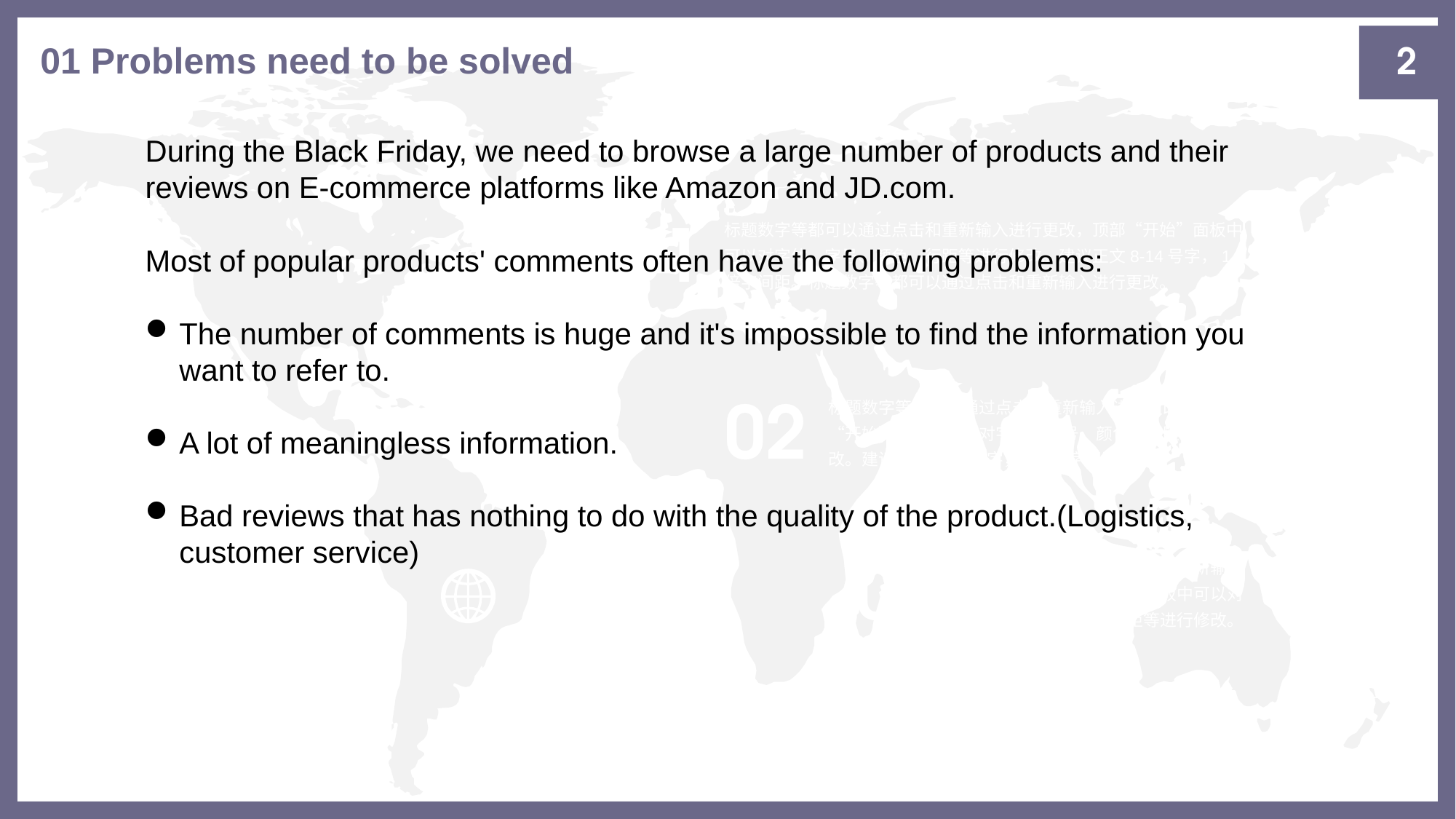

2
01 Problems need to be solved
During the Black Friday, we need to browse a large number of products and their reviews on E-commerce platforms like Amazon and JD.com.

Most of popular products' comments often have the following problems:

The number of comments is huge and it's impossible to find the information you want to refer to.

A lot of meaningless information.

Bad reviews that has nothing to do with the quality of the product.(Logistics, customer service)
01
标题数字等都可以通过点击和重新输入进行更改，顶部“开始”面板中可以对字体、字号、颜色、行距等进行修改。建议正文8-14号字，1.3倍字间距。标题数字等都可以通过点击和重新输入进行更改。

02
标题数字等都可以通过点击和重新输入进行更改，顶部“开始”面板中可以对字体、字号、颜色、行距等进行修改。建议正文8-14号字，1.3倍字间距。

03
标题数字等都可以通过点击和重新输入进行更改，顶部“开始”面板中可以对字体、字号、颜色、行距等进行修改。